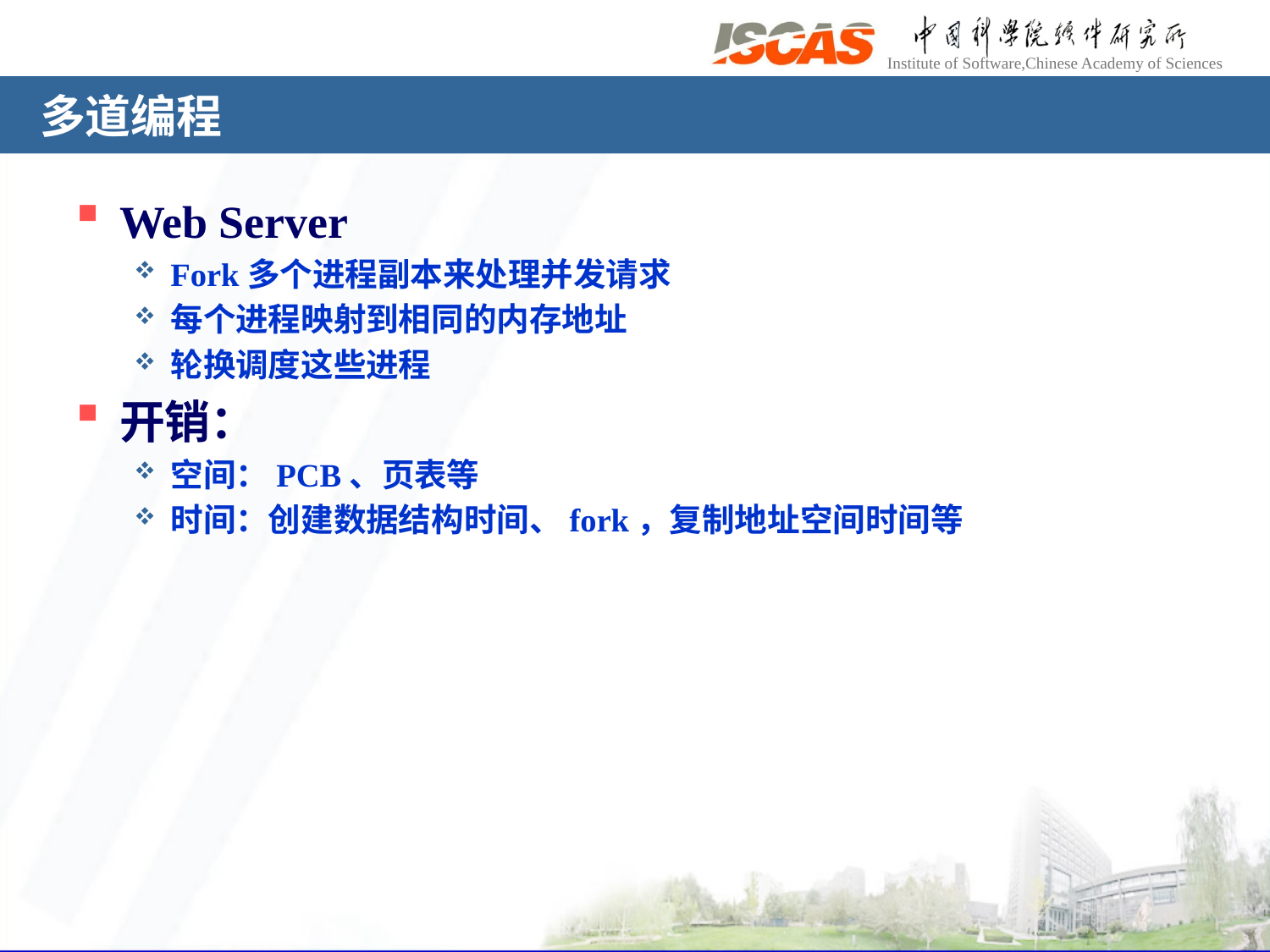

# 多道编程
Web Server
Fork多个进程副本来处理并发请求
每个进程映射到相同的内存地址
轮换调度这些进程
开销：
空间：PCB、页表等
时间：创建数据结构时间、fork，复制地址空间时间等